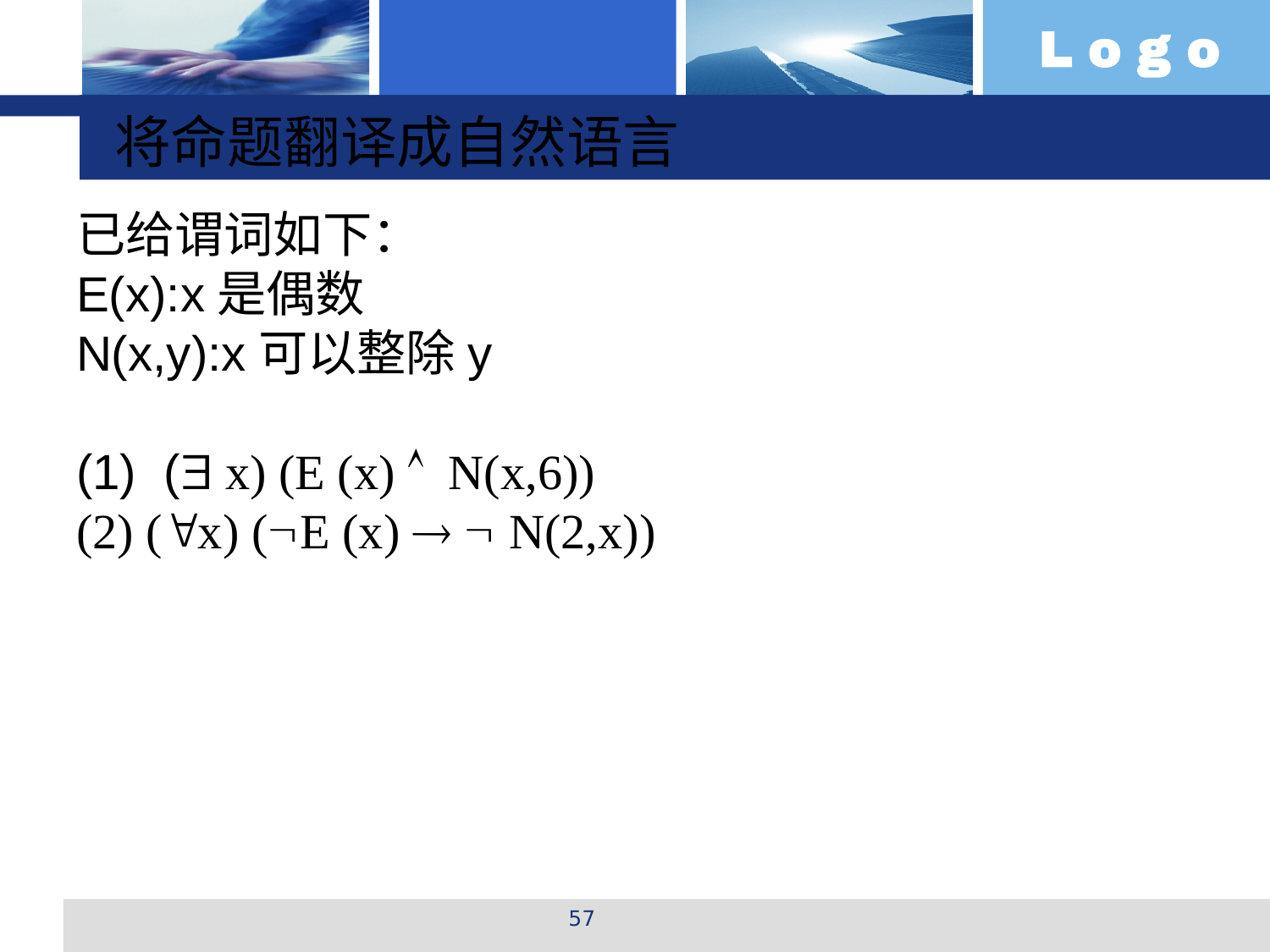

将命题翻译成自然语言
已给谓词如下：
E(x):x是偶数
N(x,y):x可以整除y

(1)  (∃ x) (E (x) ∧  N(x,6))
(2) (∀x) (¬E (x) → ¬ N(2,x))
57